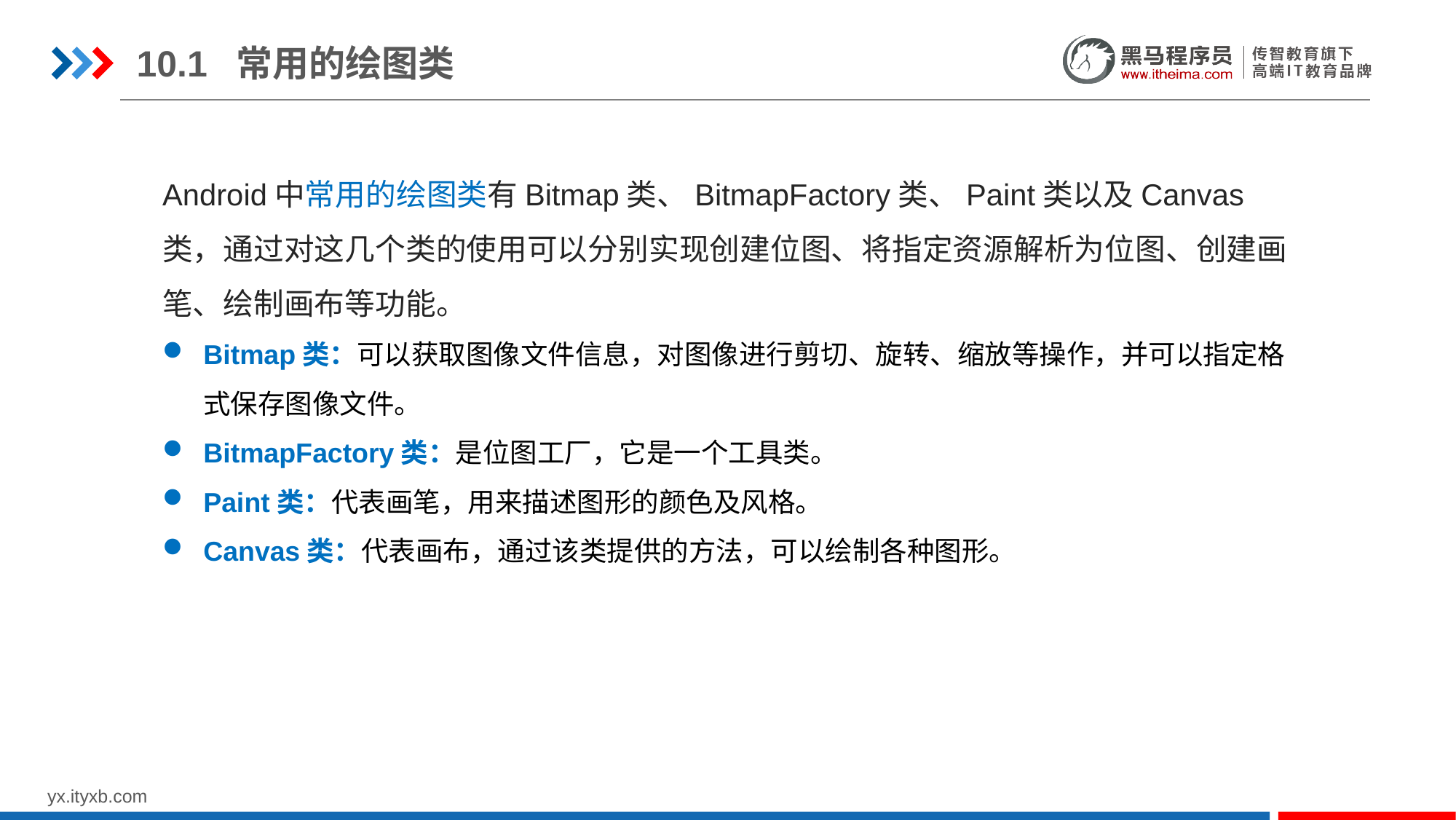

10.1  常用的绘图类
Android中常用的绘图类有Bitmap类、BitmapFactory类、Paint类以及Canvas类，通过对这几个类的使用可以分别实现创建位图、将指定资源解析为位图、创建画笔、绘制画布等功能。
Bitmap类：可以获取图像文件信息，对图像进行剪切、旋转、缩放等操作，并可以指定格式保存图像文件。
BitmapFactory类：是位图工厂，它是一个工具类。
Paint类：代表画笔，用来描述图形的颜色及风格。
Canvas类：代表画布，通过该类提供的方法，可以绘制各种图形。